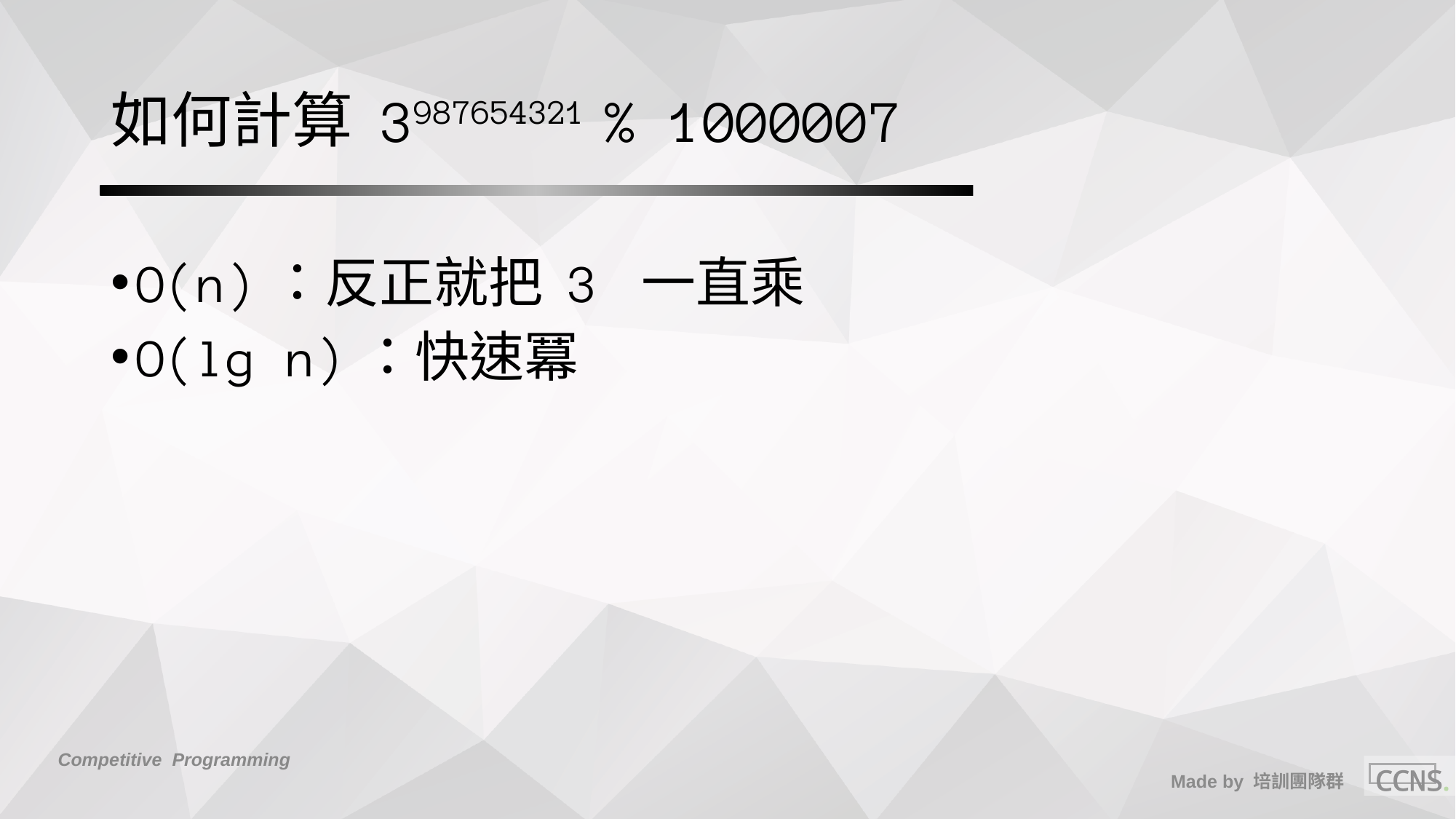

# 如何計算 3987654321 % 1000007
O(n)：反正就把 3 一直乘
O(lg n)：快速冪